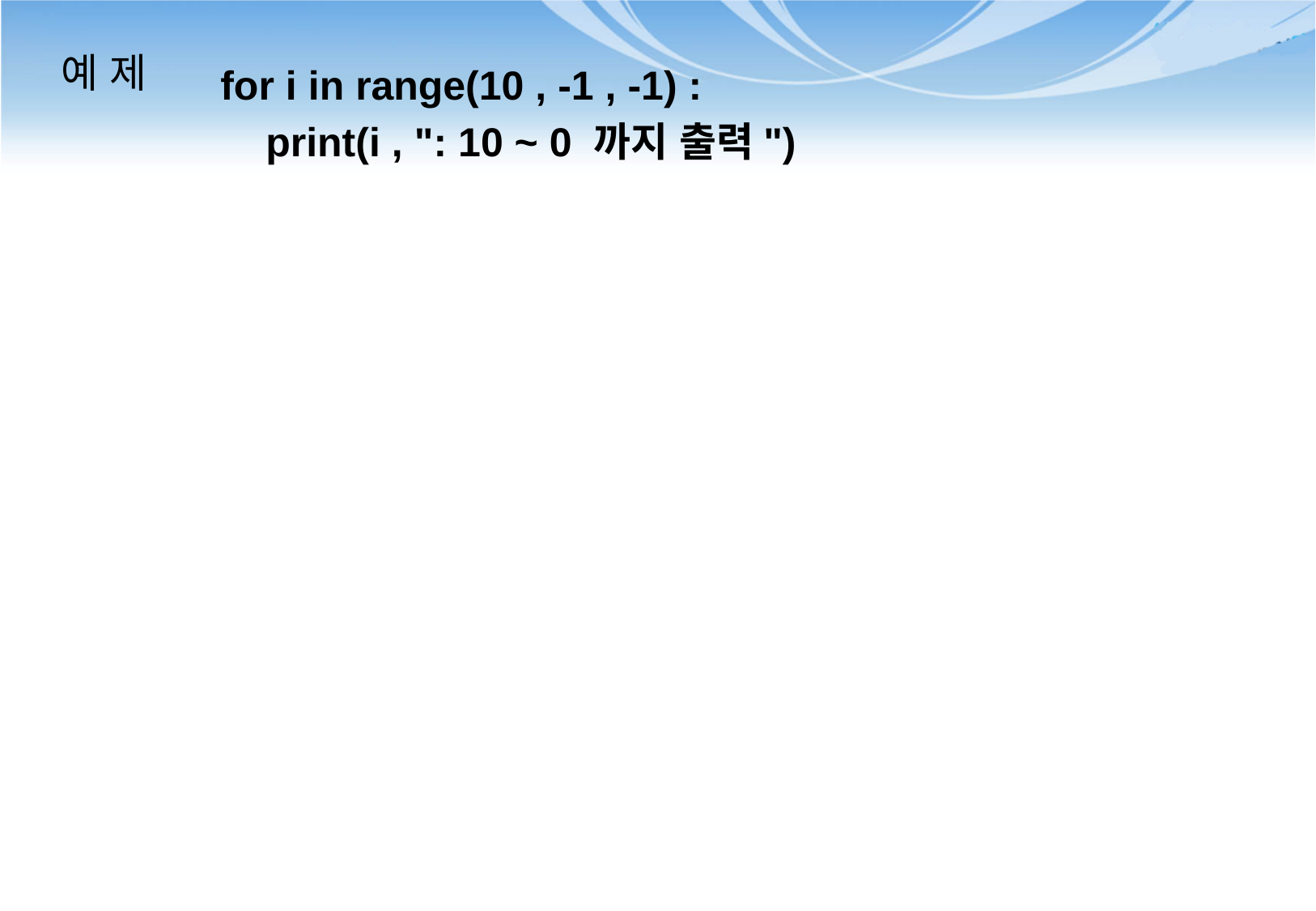

# 예 제
for i in range(10 , -1 , -1) :
    print(i , ": 10 ~ 0 까지 출력")